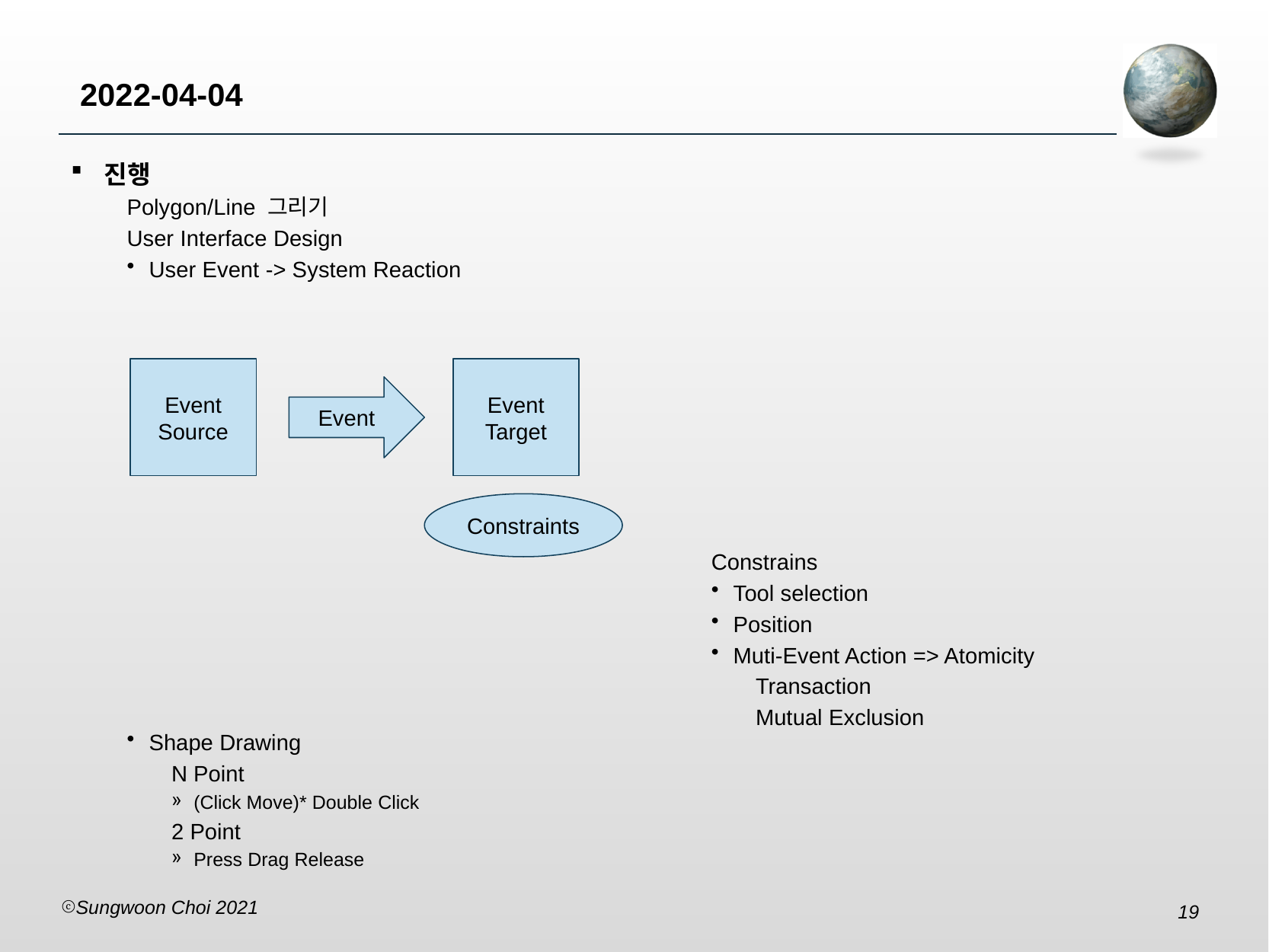

# 2022-04-04
진행
Polygon/Line 그리기
User Interface Design
User Event -> System Reaction

Shape Drawing
N Point
(Click Move)* Double Click
2 Point
Press Drag Release

Constrains
Tool selection
Position
Muti-Event Action => Atomicity
Transaction
Mutual Exclusion
Event Source
Event Target
Event
Constraints
Sungwoon Choi 2021
19